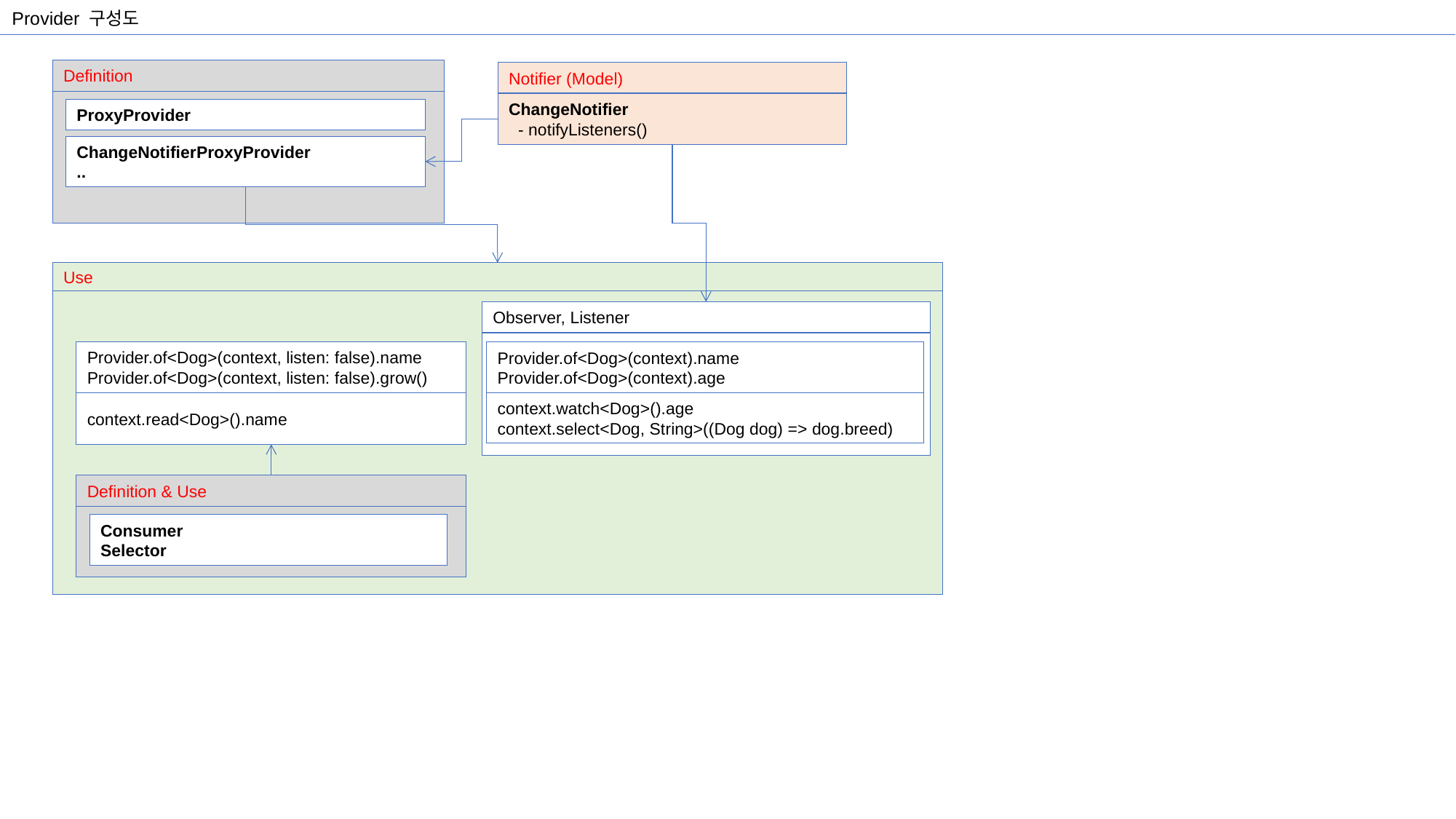

Provider 구성도
Definition

ProxyProvider
ChangeNotifierProxyProvider
..
Notifier (Model)
ChangeNotifier
  - notifyListeners()
Use

Observer, Listener

Provider.of<Dog>(context, listen: false).name
Provider.of<Dog>(context, listen: false).grow()
Provider.of<Dog>(context).name
Provider.of<Dog>(context).age
context.watch<Dog>().age
context.select<Dog, String>((Dog dog) => dog.breed)
context.read<Dog>().name
Definition & Use

Consumer
Selector